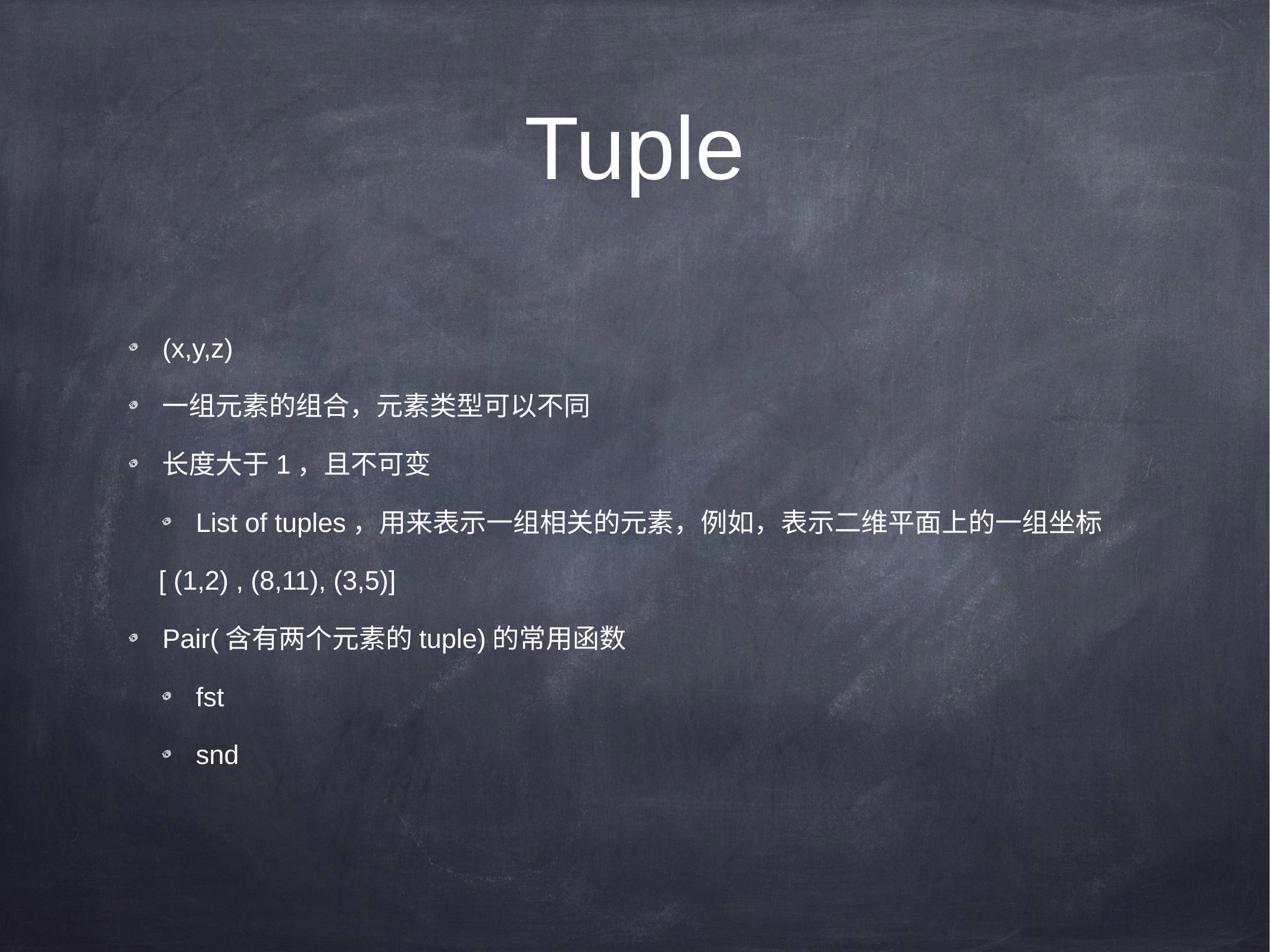

# Tuple
(x,y,z)
一组元素的组合，元素类型可以不同
长度大于1，且不可变
List of tuples，用来表示一组相关的元素，例如，表示二维平面上的一组坐标
    [ (1,2) , (8,11), (3,5)]
Pair(含有两个元素的tuple)的常用函数
fst
snd